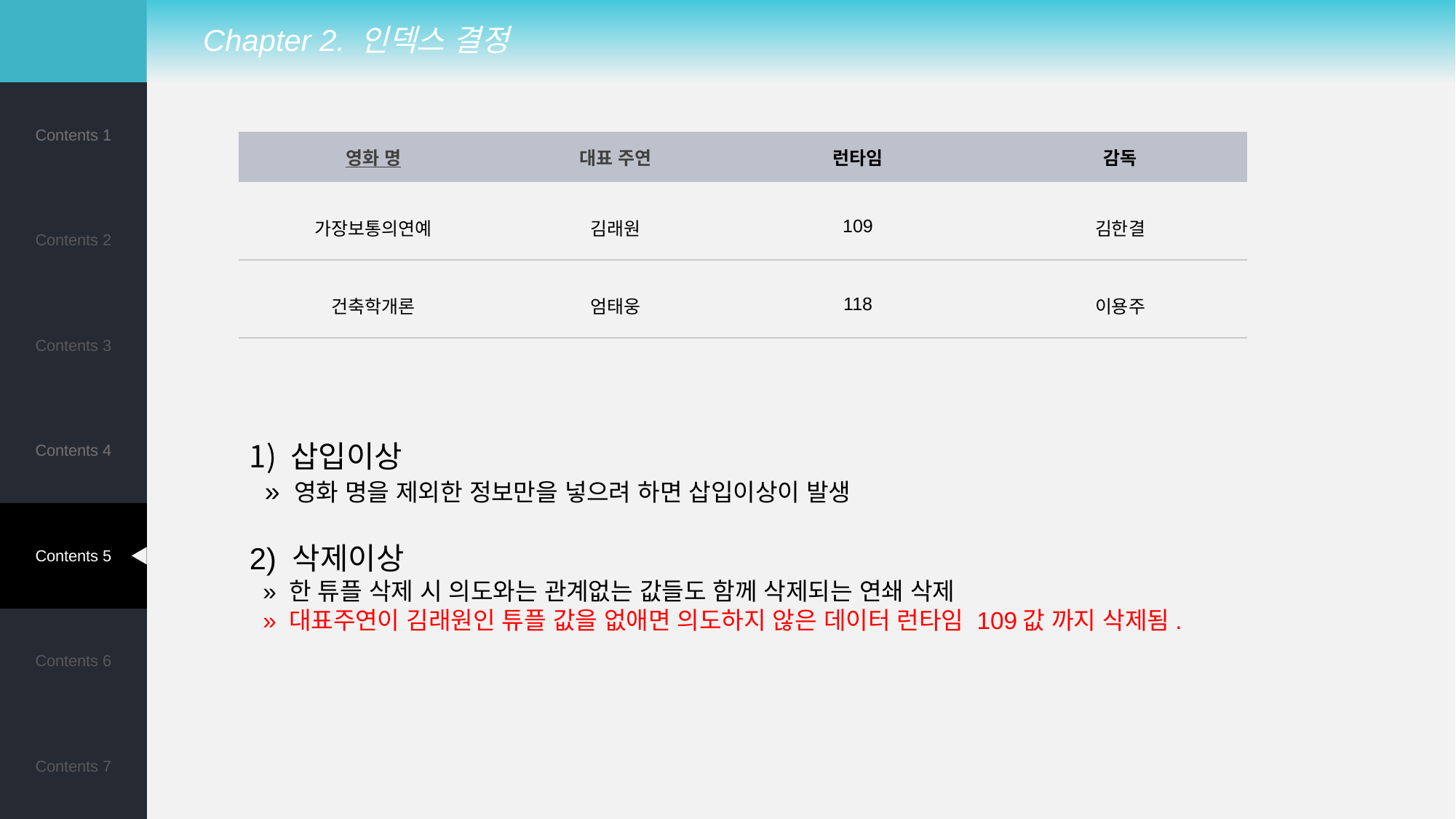

Chapter 2. 인덱스 결정
| Contents 1 |
| --- |
| Contents 2 |
| Contents 3 |
| Contents 4 |
| Contents 5 |
| Contents 6 |
| Contents 7 |
| 영화 명 | 대표 주연 | 런타임 | 감독 |
| --- | --- | --- | --- |
| 가장보통의연예 | 김래원 | 109 | 김한결 |
| 건축학개론 | 엄태웅 | 118 | 이용주 |

삽입이상
  » 영화 명을 제외한 정보만을 넣으려 하면 삽입이상이 발생

2) 삭제이상
  » 한 튜플 삭제 시 의도와는 관계없는 값들도 함께 삭제되는 연쇄 삭제
  » 대표주연이 김래원인 튜플 값을 없애면 의도하지 않은 데이터 런타임 109값 까지 삭제됨.